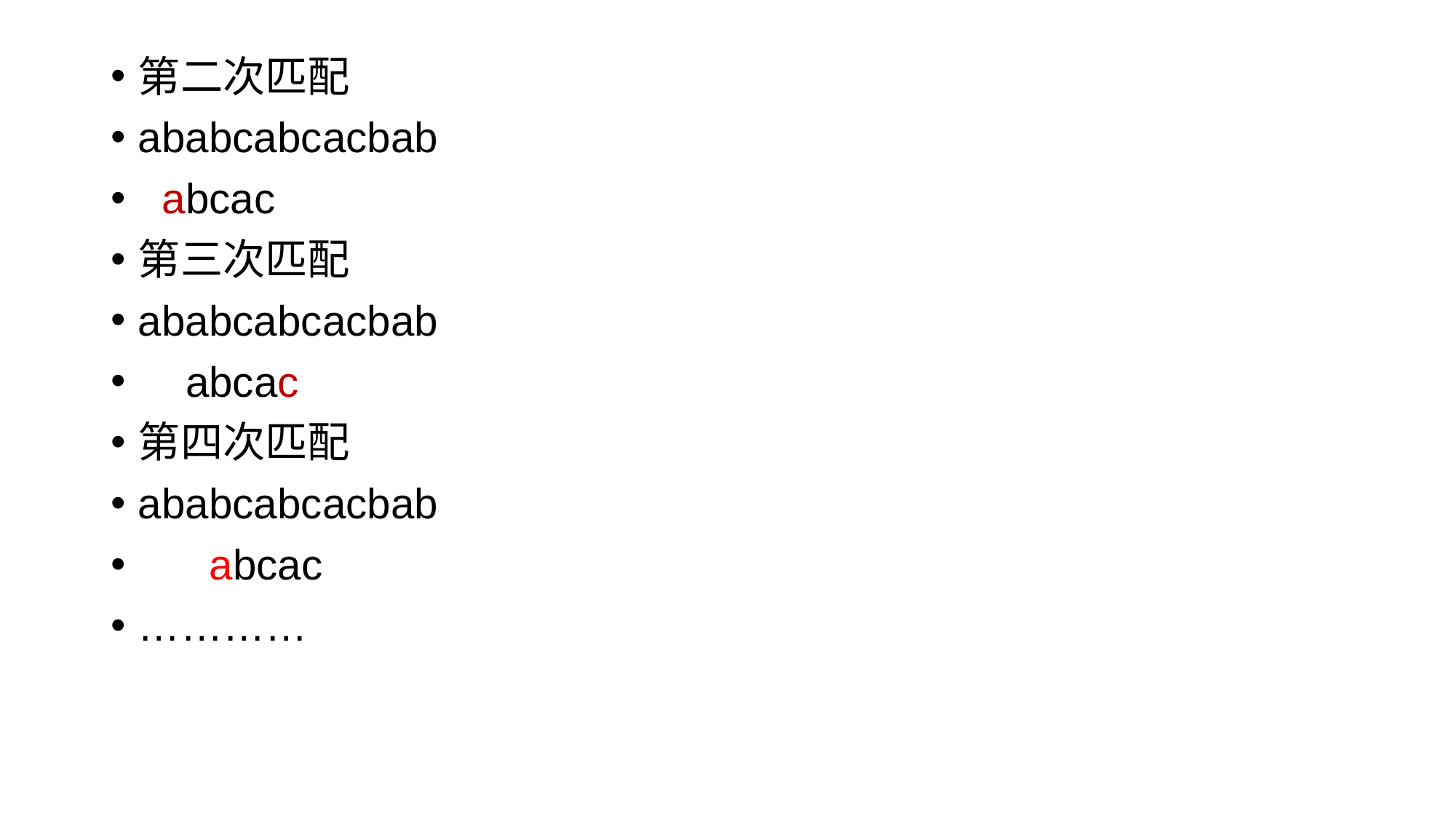

第二次匹配
ababcabcacbab
  abcac
第三次匹配
ababcabcacbab
    abcac
第四次匹配
ababcabcacbab
      abcac
…………